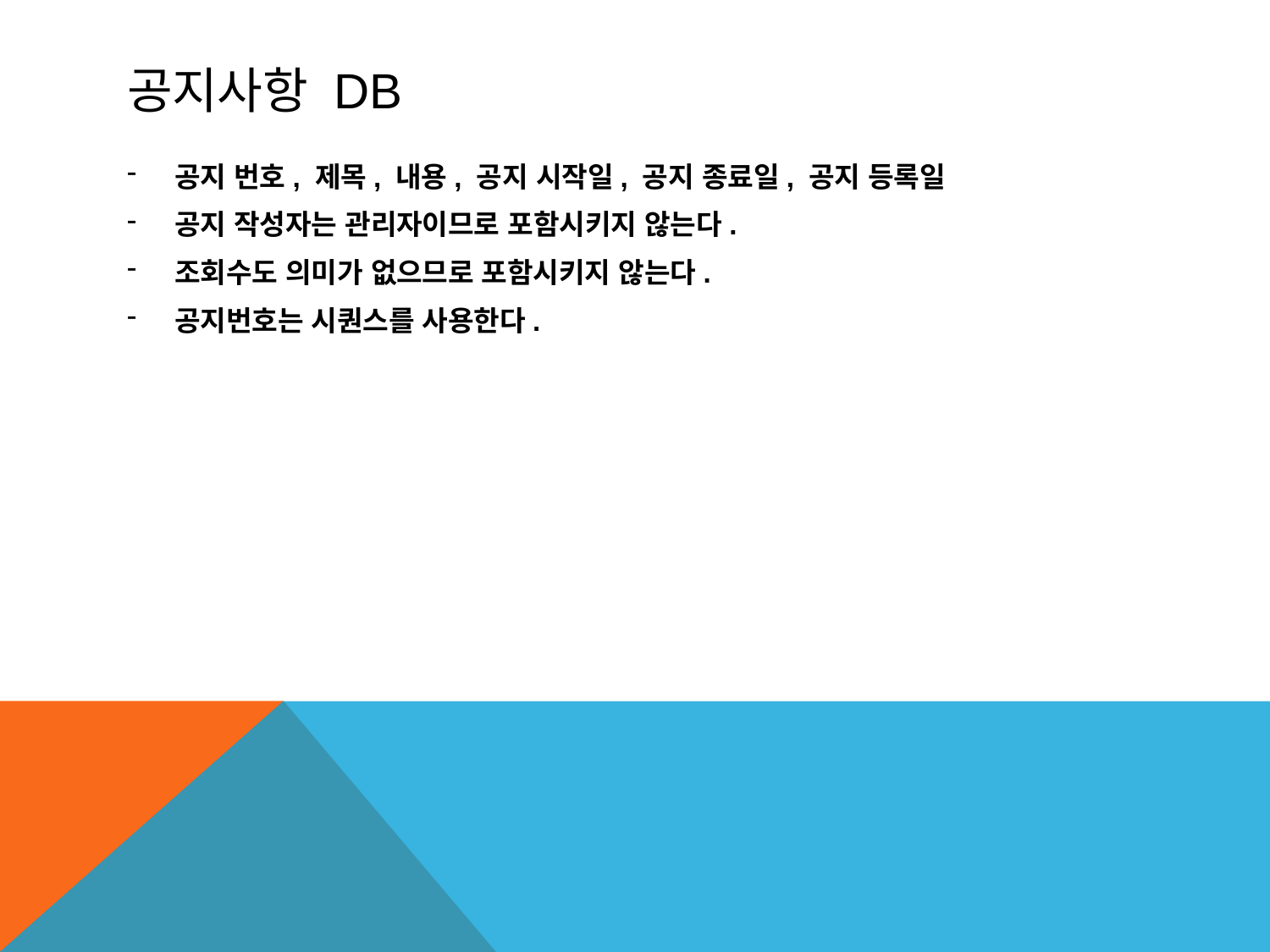

# 공지사항 DB
공지 번호, 제목, 내용, 공지 시작일, 공지 종료일, 공지 등록일
공지 작성자는 관리자이므로 포함시키지 않는다.
조회수도 의미가 없으므로 포함시키지 않는다.
공지번호는 시퀀스를 사용한다.